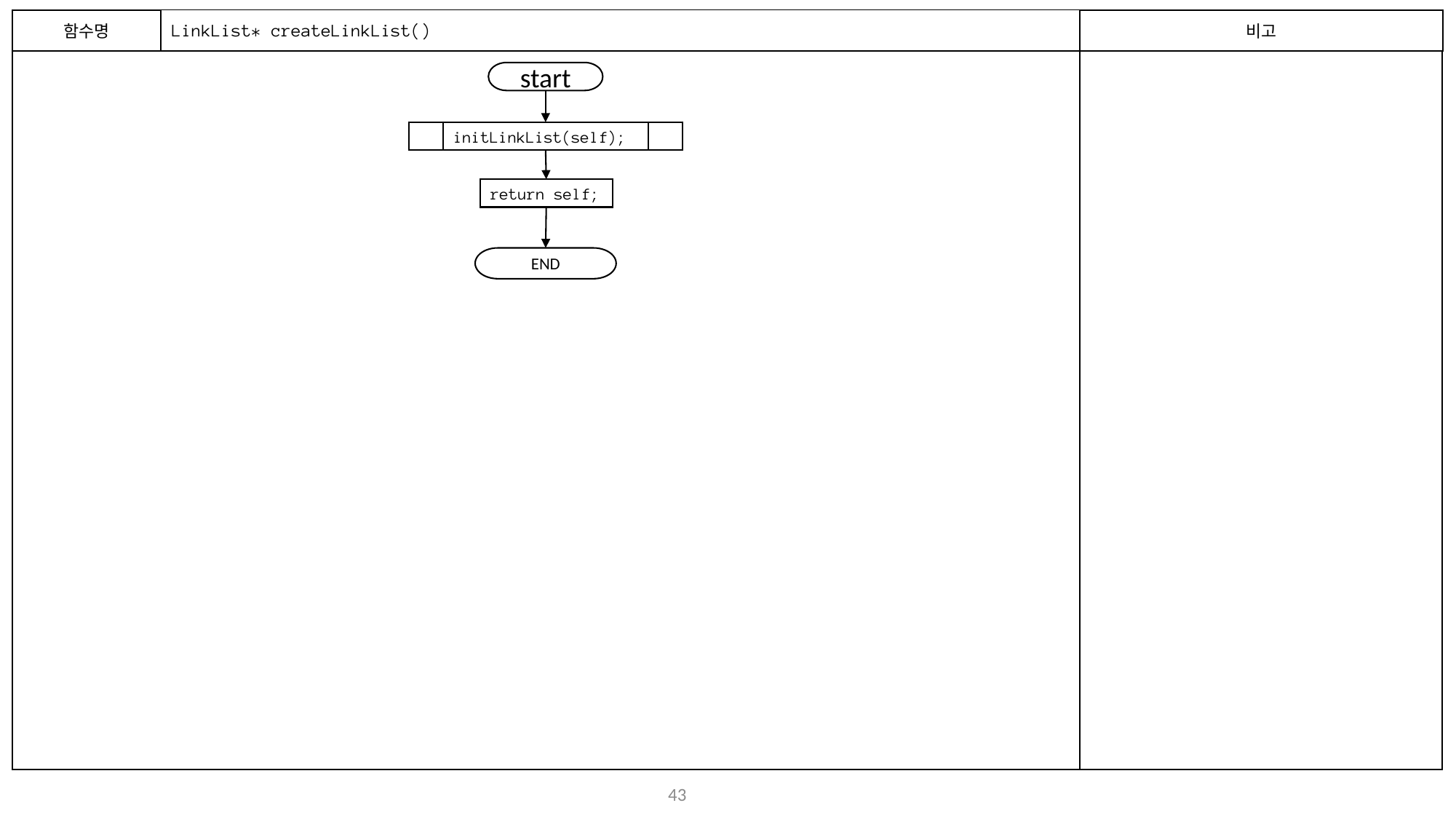

함수명
# LinkList* createLinkList()
비고

start
initLinkList(self);
return self;
END
43